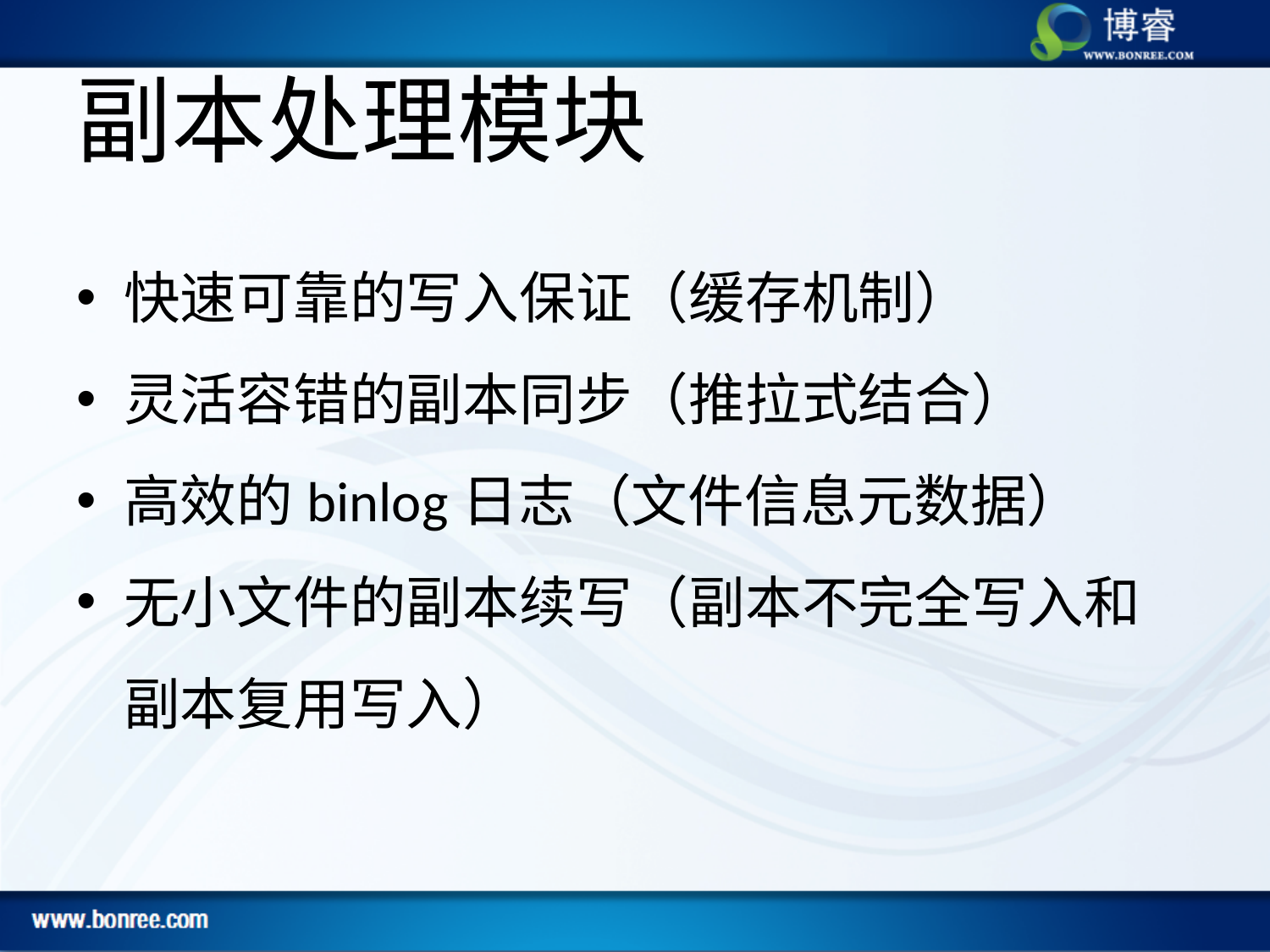

# 副本处理模块
快速可靠的写入保证（缓存机制）
灵活容错的副本同步（推拉式结合）
高效的binlog日志（文件信息元数据）
无小文件的副本续写（副本不完全写入和副本复用写入）